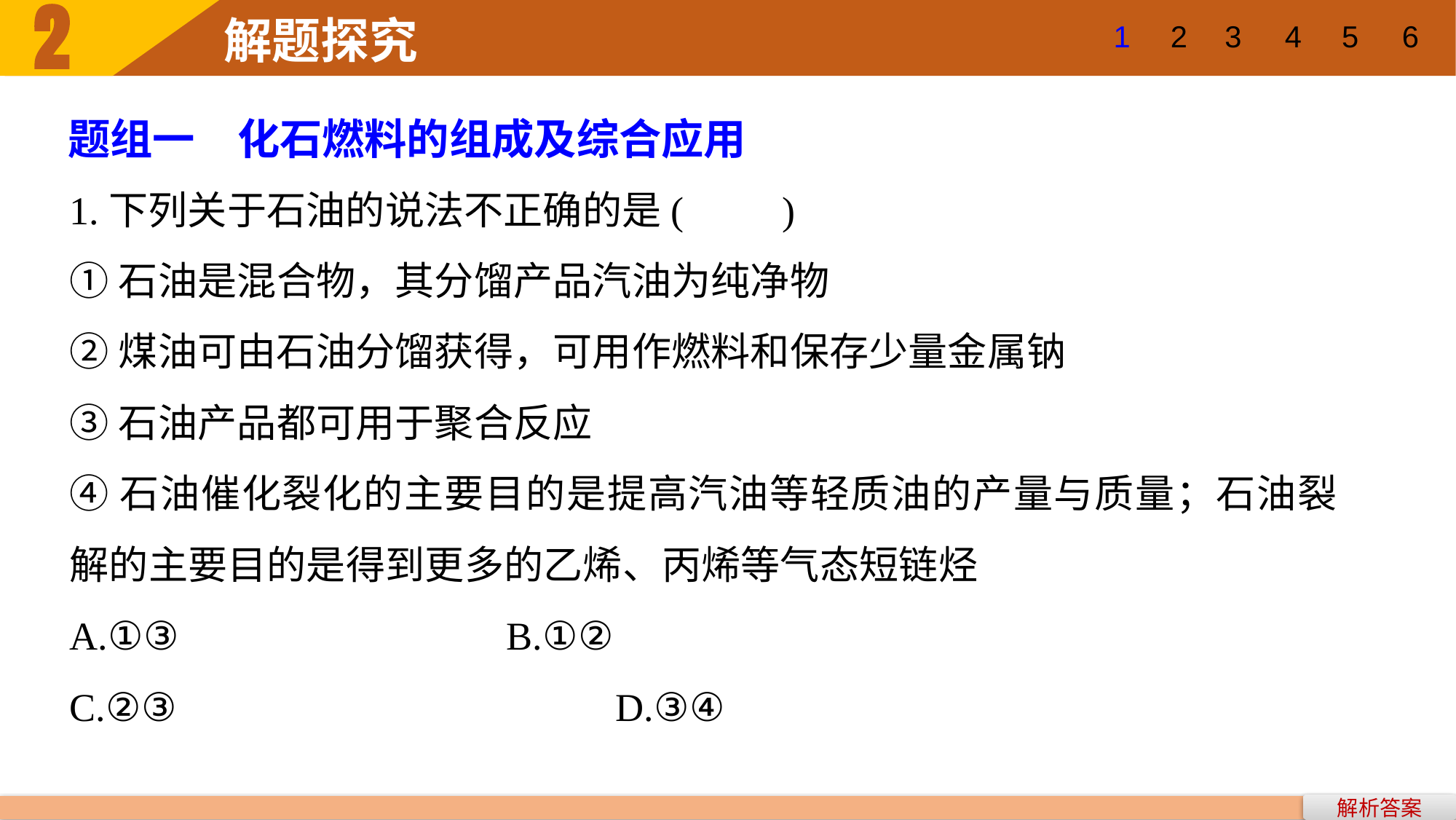

1
2
3
4
5
6
题组一　化石燃料的组成及综合应用
1.下列关于石油的说法不正确的是(　　)
①石油是混合物，其分馏产品汽油为纯净物
②煤油可由石油分馏获得，可用作燃料和保存少量金属钠
③石油产品都可用于聚合反应
④石油催化裂化的主要目的是提高汽油等轻质油的产量与质量；石油裂解的主要目的是得到更多的乙烯、丙烯等气态短链烃
A.①③  			B.①②
C.②③  				D.③④
解析答案